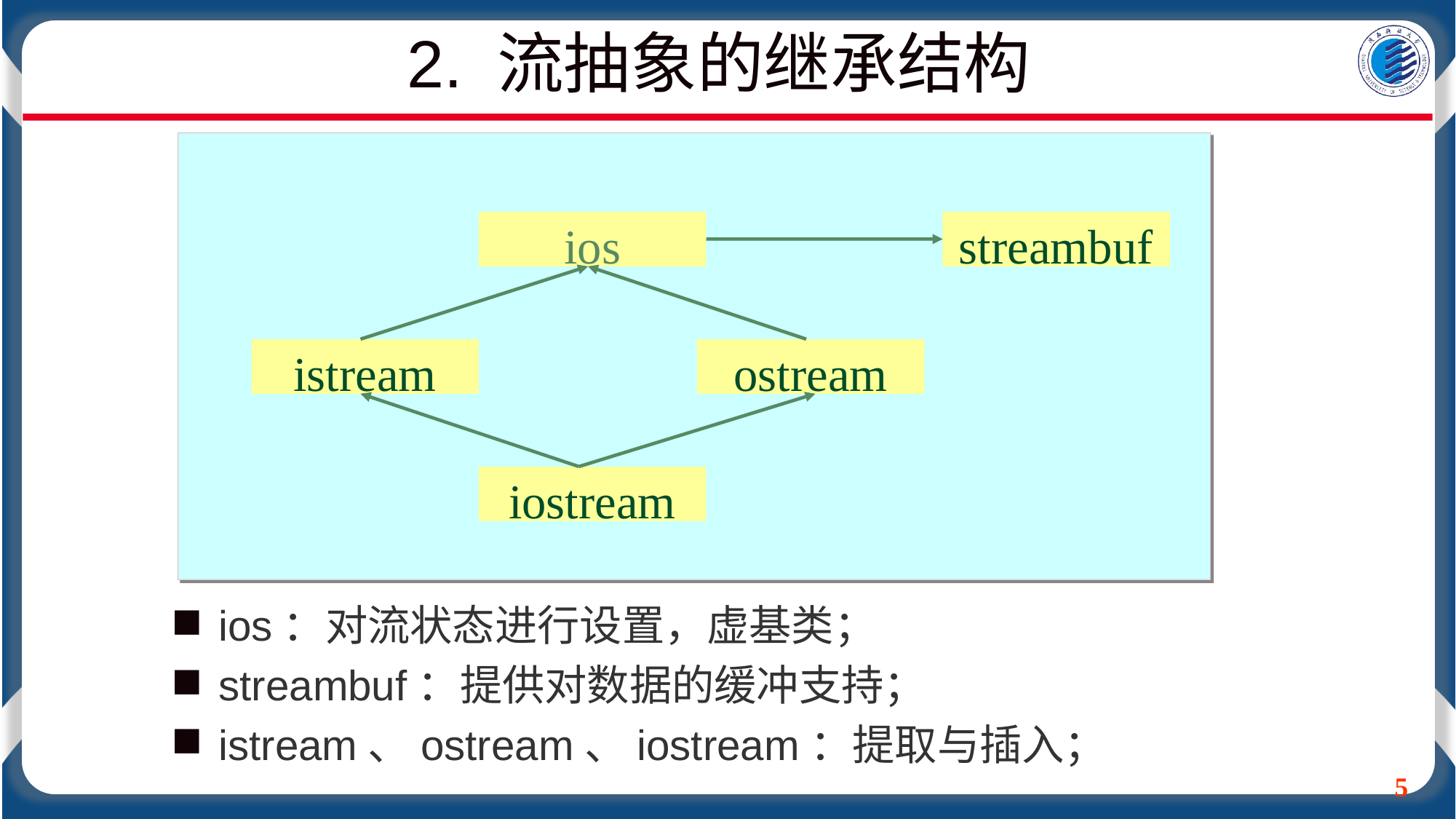

2. 流抽象的继承结构

ios
streambuf

istream
ostream

iostream
ios：对流状态进行设置，虚基类；
streambuf：提供对数据的缓冲支持；
istream、ostream、iostream：提取与插入；

5